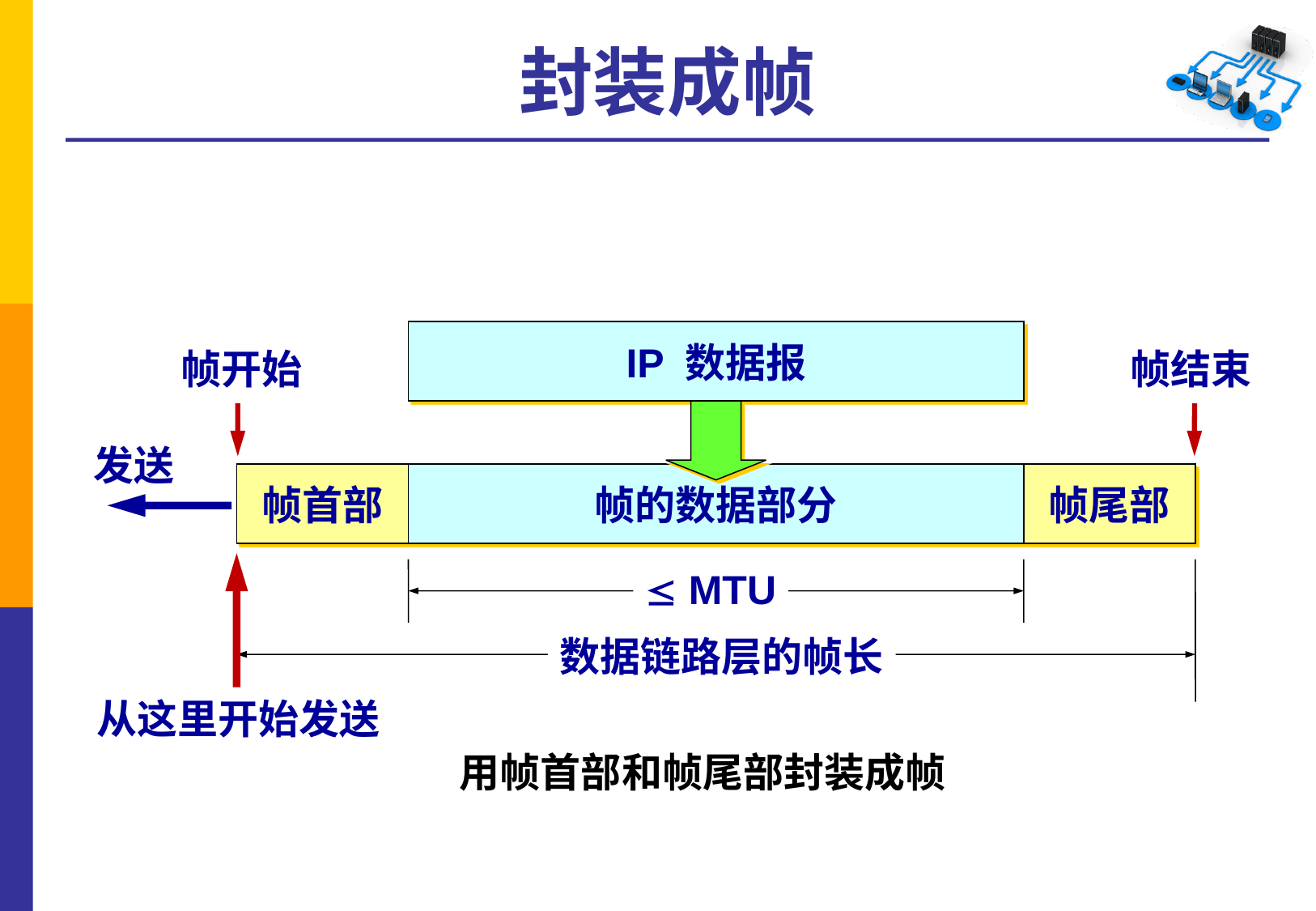

# 封装成帧

IP 数据报
帧开始
帧结束

发送

帧首部
帧的数据部分
帧尾部

≤ MTU

数据链路层的帧长
课件制作人：谢希仁

从这里开始发送
用帧首部和帧尾部封装成帧